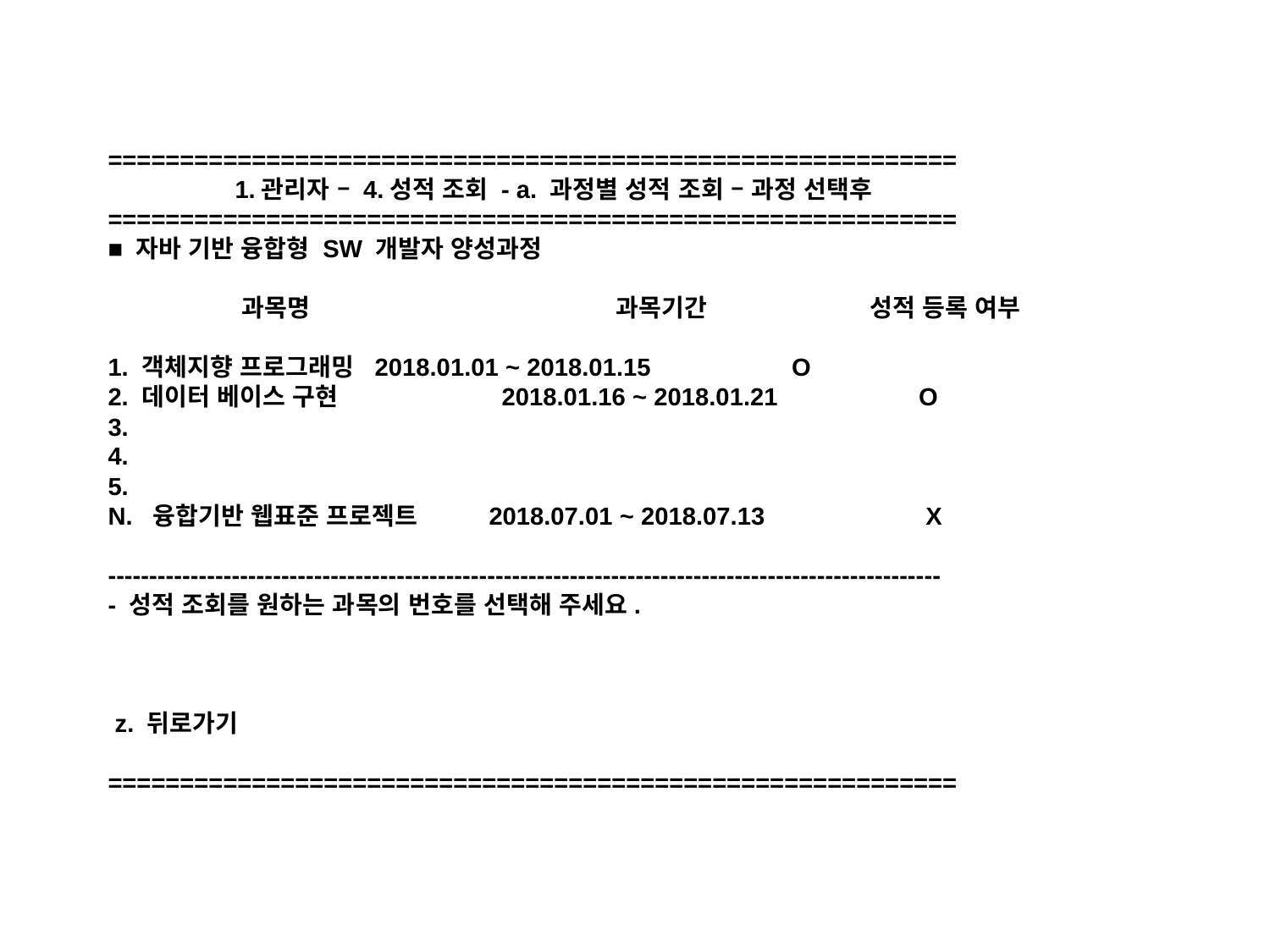

# =========================================================== 1.관리자 – 4.성적 조회 - a. 과정별 성적 조회 – 과정 선택후=========================================================== ■ 자바 기반 융합형 SW 개발자 양성과정 과목명			과목기간		성적 등록 여부 1. 객체지향 프로그래밍 	 2018.01.01 ~ 2018.01.15	       O 2. 데이터 베이스 구현 		 2018.01.16 ~ 2018.01.21	       O 3. 4. 5. N.  융합기반 웹표준 프로젝트 	2018.07.01 ~ 2018.07.13	        X ----------------------------------------------------------------------------------------------------- - 성적 조회를 원하는 과목의 번호를 선택해 주세요. z. 뒤로가기 ===========================================================